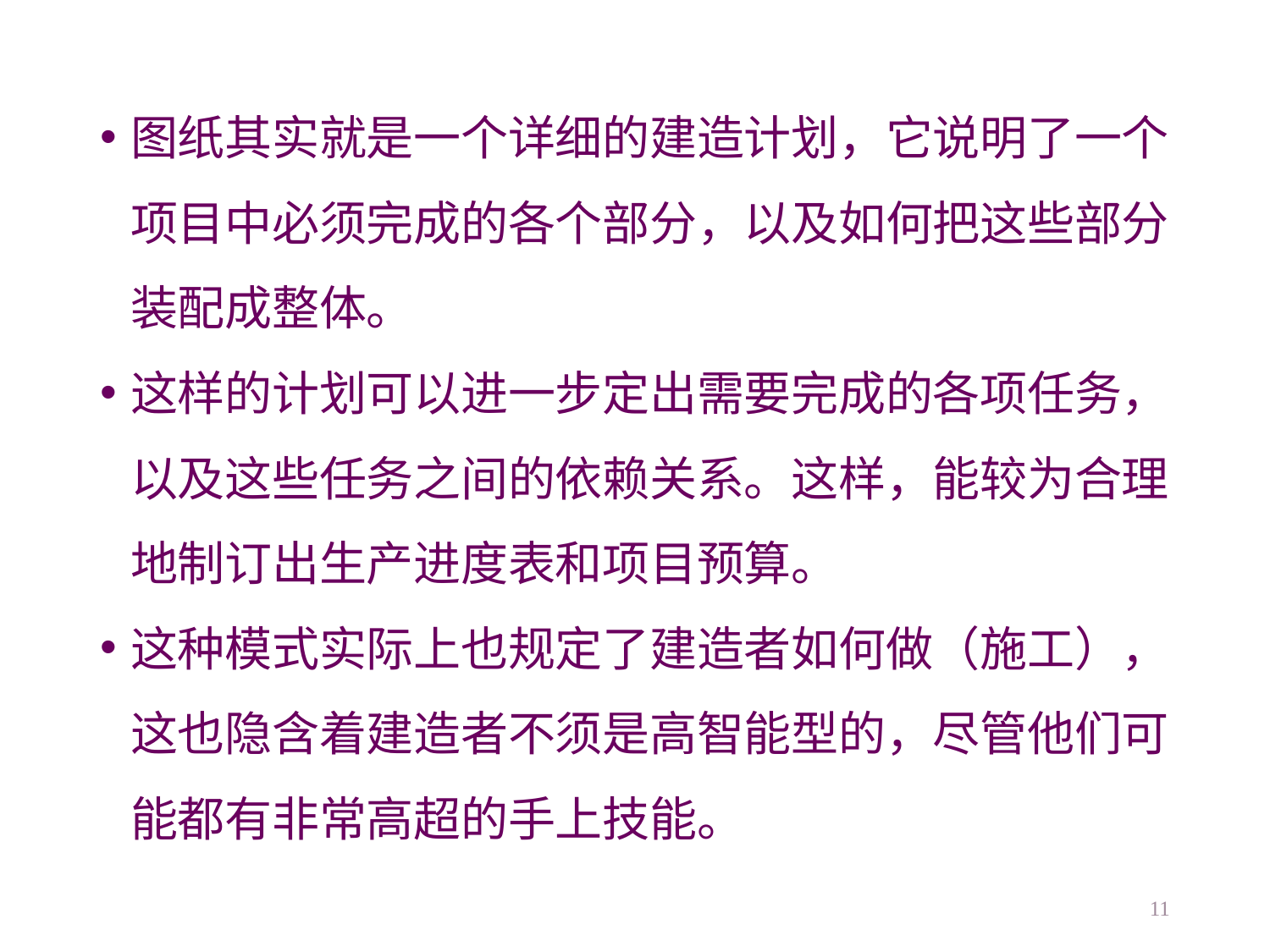

图纸其实就是一个详细的建造计划，它说明了一个项目中必须完成的各个部分，以及如何把这些部分装配成整体。
这样的计划可以进一步定出需要完成的各项任务，以及这些任务之间的依赖关系。这样，能较为合理地制订出生产进度表和项目预算。
这种模式实际上也规定了建造者如何做（施工），这也隐含着建造者不须是高智能型的，尽管他们可能都有非常高超的手上技能。

11